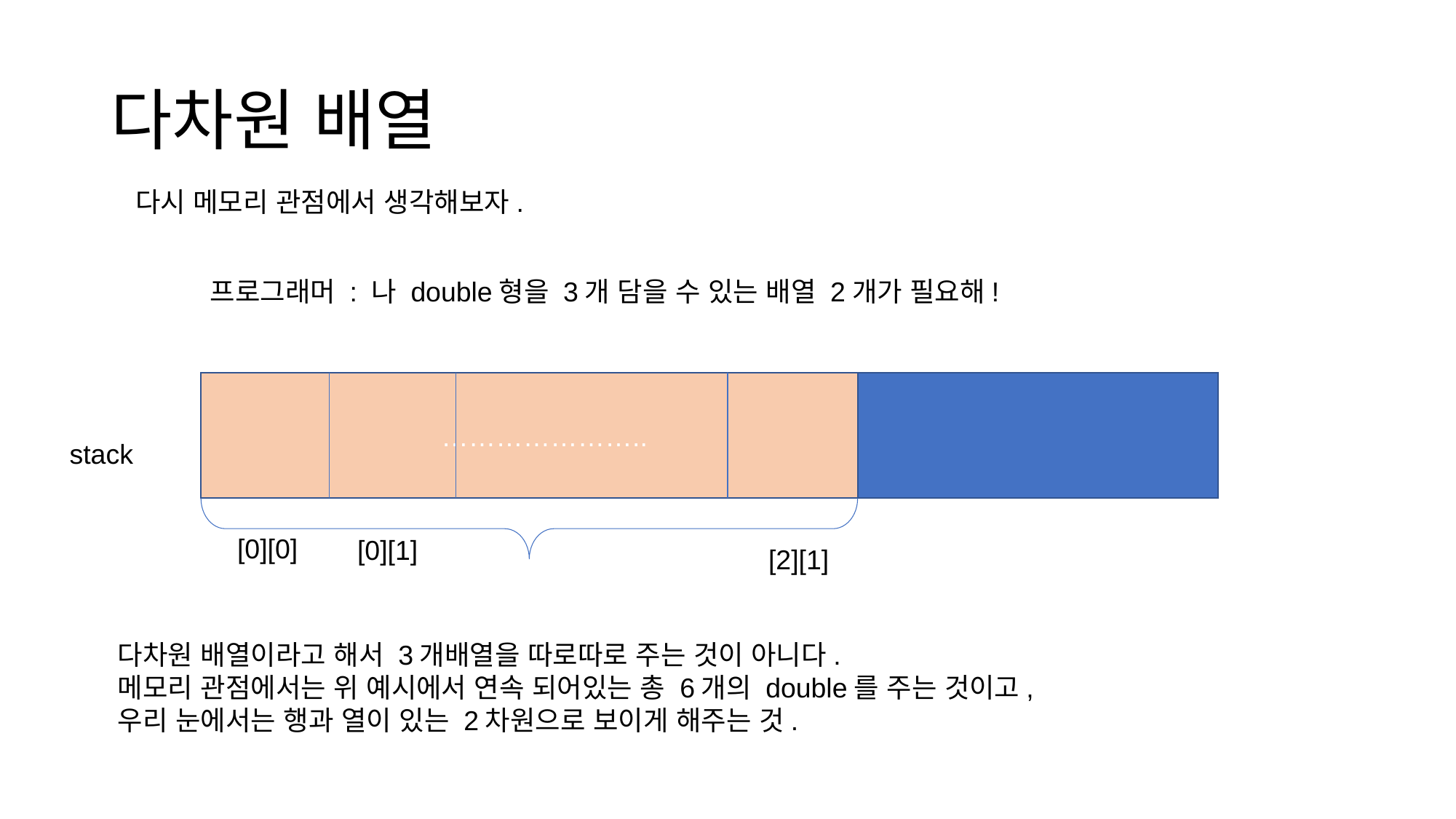

# 다차원 배열
다시 메모리 관점에서 생각해보자.

프로그래머 : 나 double형을 3개 담을 수 있는 배열 2개가 필요해!

    …………………..
stack
[0][0]
[0][1]
[2][1]
다차원 배열이라고 해서 3개배열을 따로따로 주는 것이 아니다.
메모리 관점에서는 위 예시에서 연속 되어있는 총 6개의 double를 주는 것이고,
우리 눈에서는 행과 열이 있는 2차원으로 보이게 해주는 것.